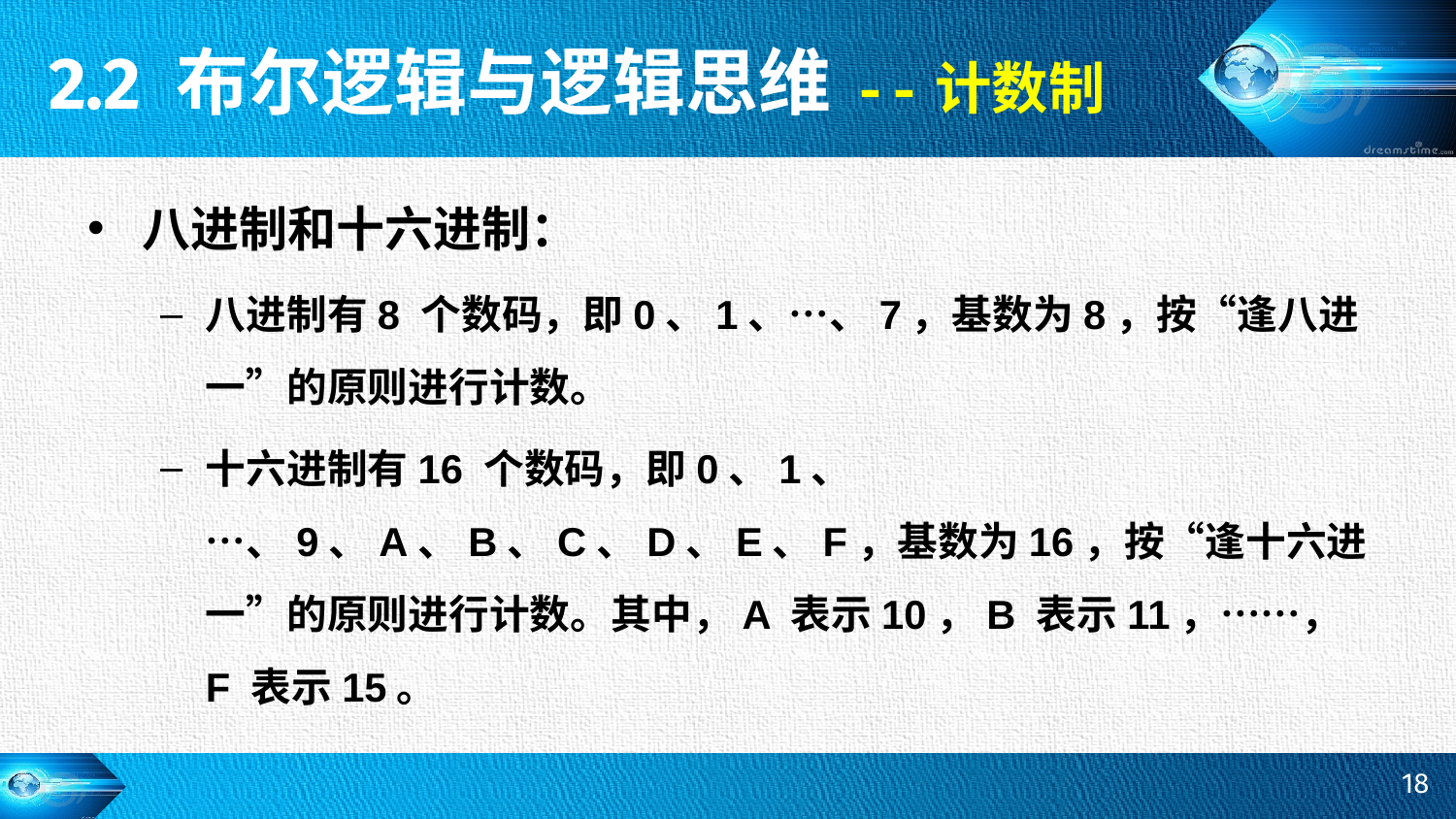

2.2 布尔逻辑与逻辑思维
--计数制
八进制和十六进制：
八进制有8 个数码，即0、1、…、7，基数为8，按“逢八进一”的原则进行计数。
十六进制有16 个数码，即0、1、…、9、A、B、C、D、E、F，基数为16，按“逢十六进一”的原则进行计数。其中，A 表示10，B 表示11，……，F 表示15。
18